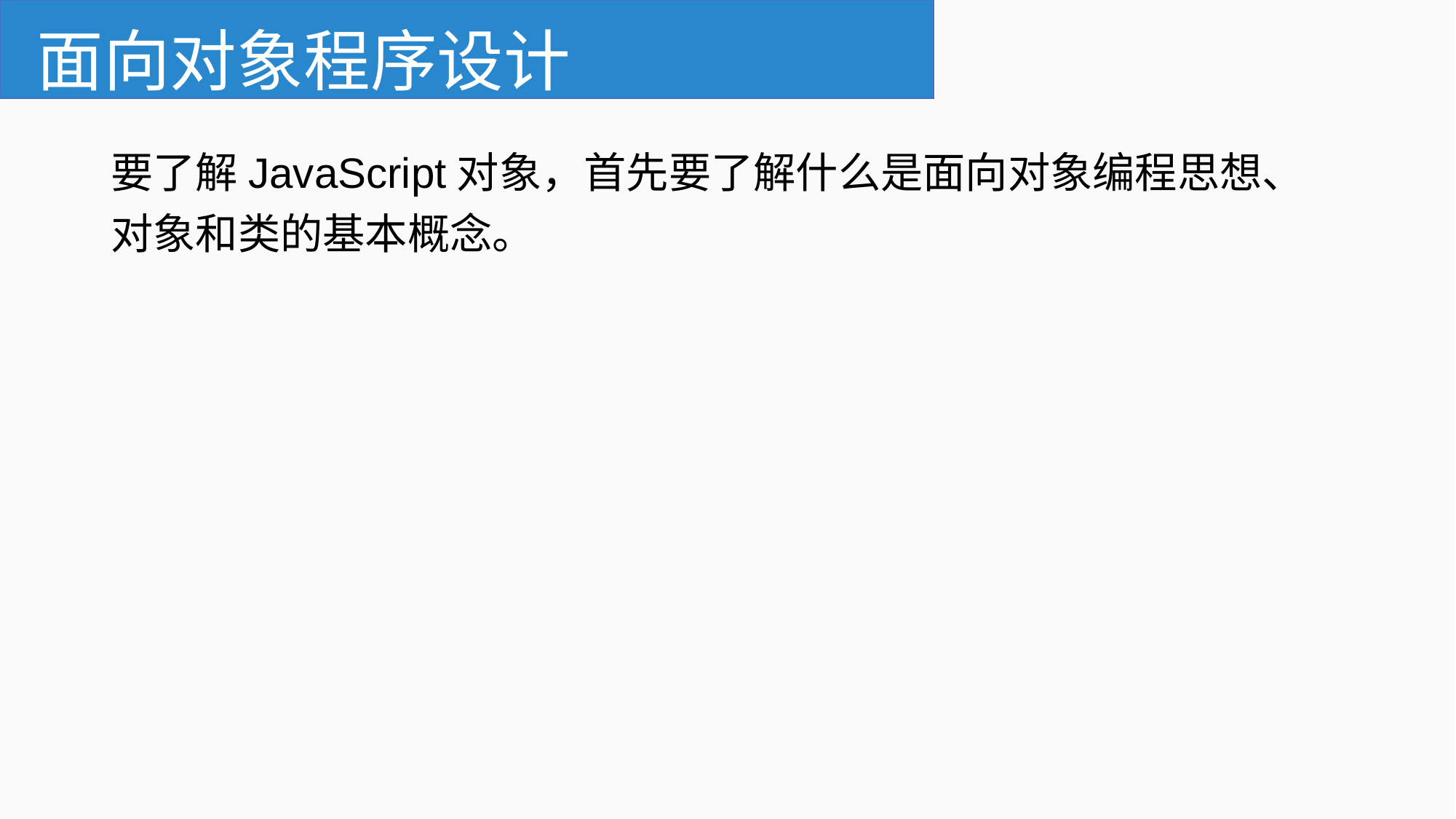

# 面向对象程序设计
要了解JavaScript对象，首先要了解什么是面向对象编程思想、对象和类的基本概念。